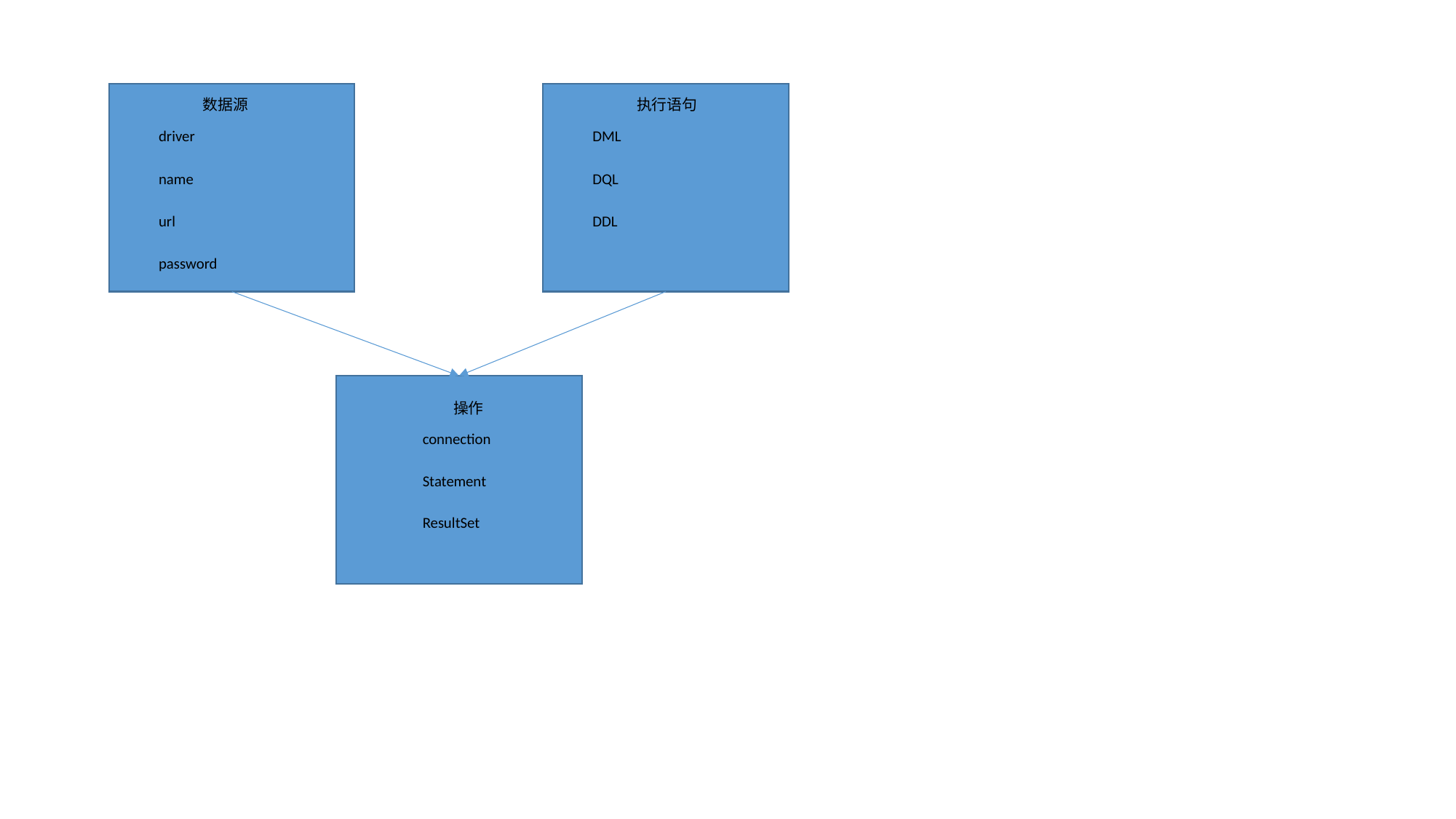

执行语句
DML
DQL
DDL

数据源
driver
name
url
password

操作
connection
Statement
ResultSet